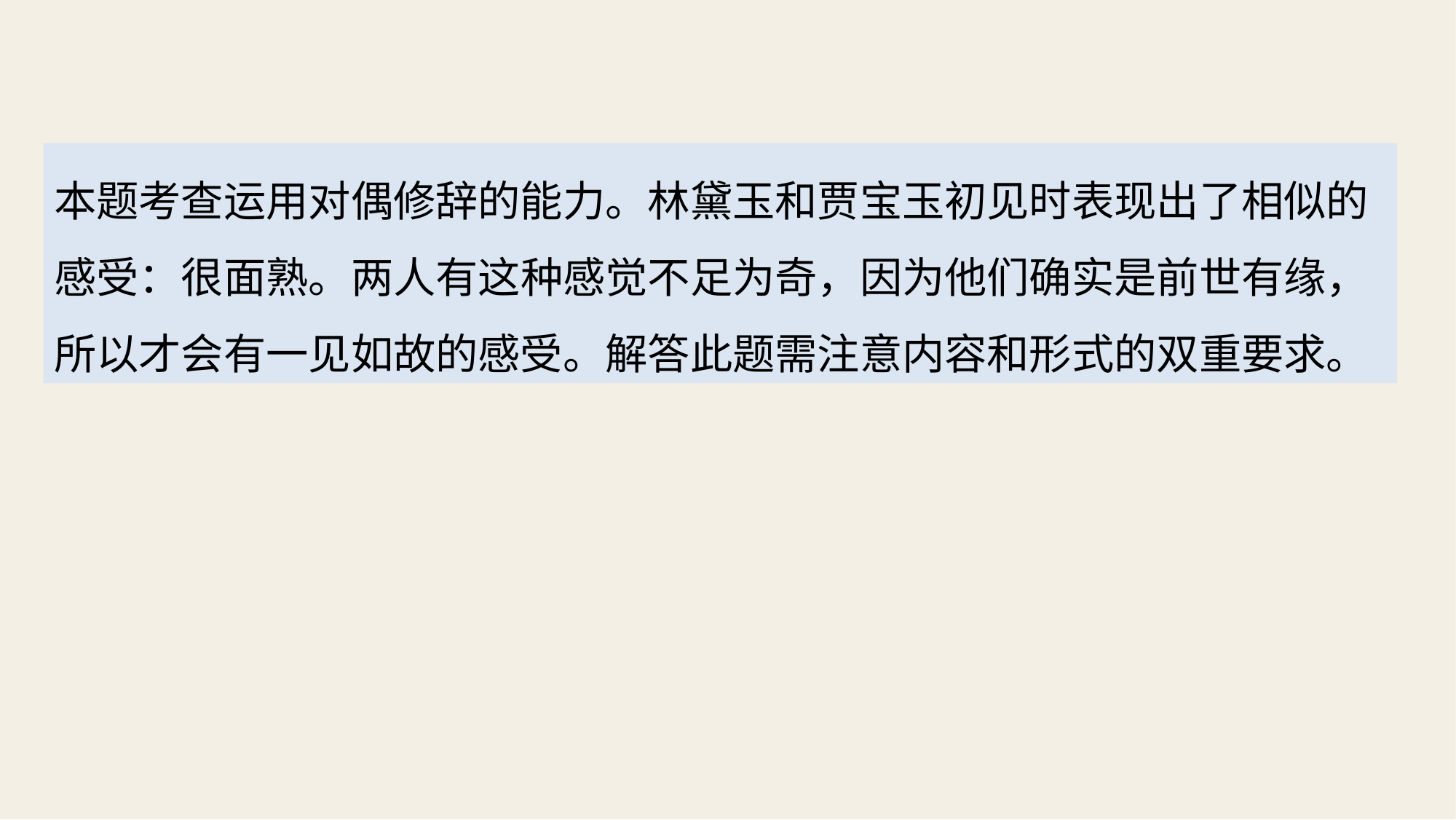

本题考查运用对偶修辞的能力。林黛玉和贾宝玉初见时表现出了相似的
感受：很面熟。两人有这种感觉不足为奇，因为他们确实是前世有缘，所以才会有一见如故的感受。解答此题需注意内容和形式的双重要求。